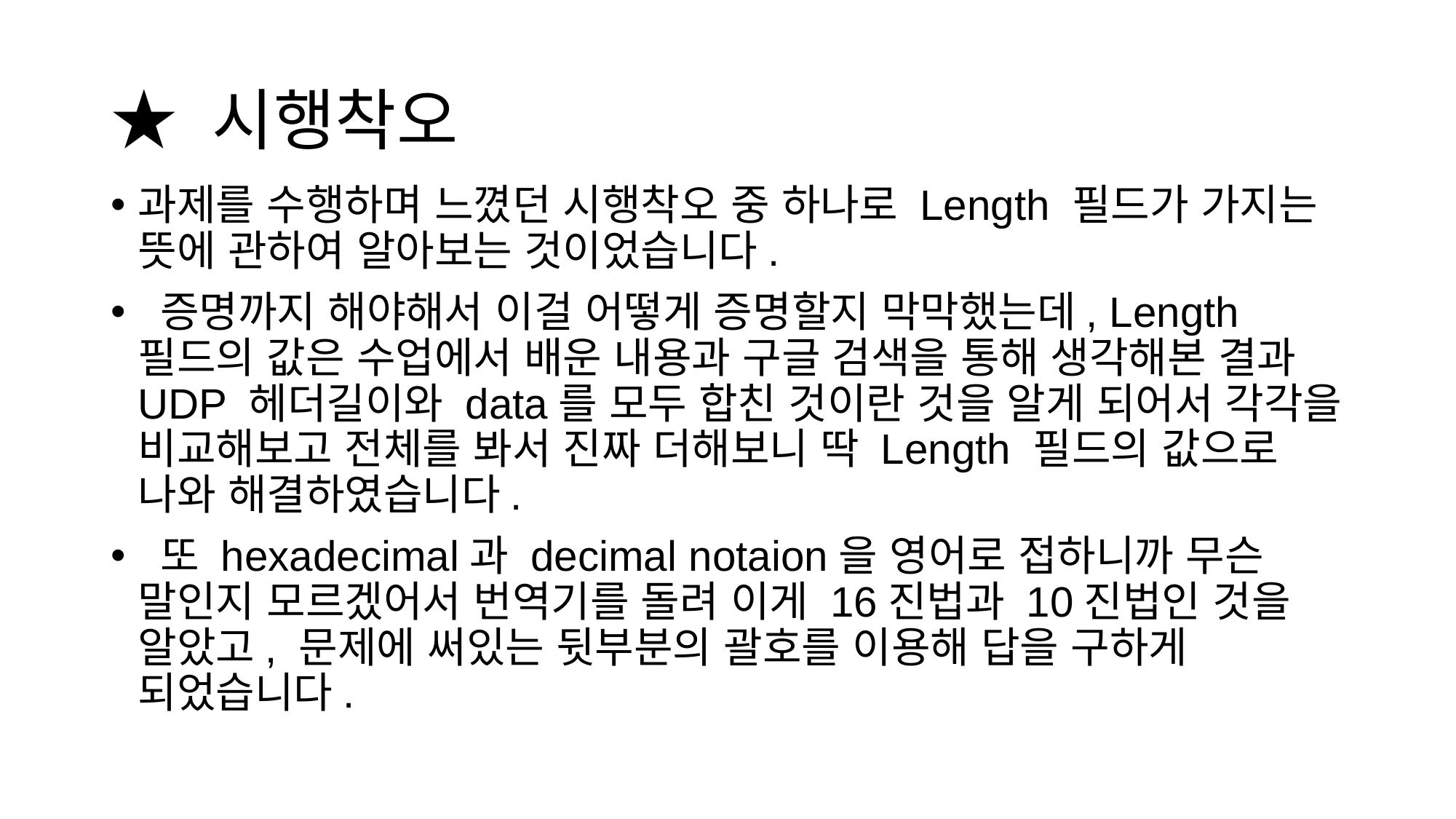

# ★ 시행착오
과제를 수행하며 느꼈던 시행착오 중 하나로 Length 필드가 가지는 뜻에 관하여 알아보는 것이었습니다.
 증명까지 해야해서 이걸 어떻게 증명할지 막막했는데, Length 필드의 값은 수업에서 배운 내용과 구글 검색을 통해 생각해본 결과 UDP 헤더길이와 data를 모두 합친 것이란 것을 알게 되어서 각각을 비교해보고 전체를 봐서 진짜 더해보니 딱 Length 필드의 값으로 나와 해결하였습니다.
 또 hexadecimal과 decimal notaion을 영어로 접하니까 무슨 말인지 모르겠어서 번역기를 돌려 이게 16진법과 10진법인 것을 알았고, 문제에 써있는 뒷부분의 괄호를 이용해 답을 구하게 되었습니다.